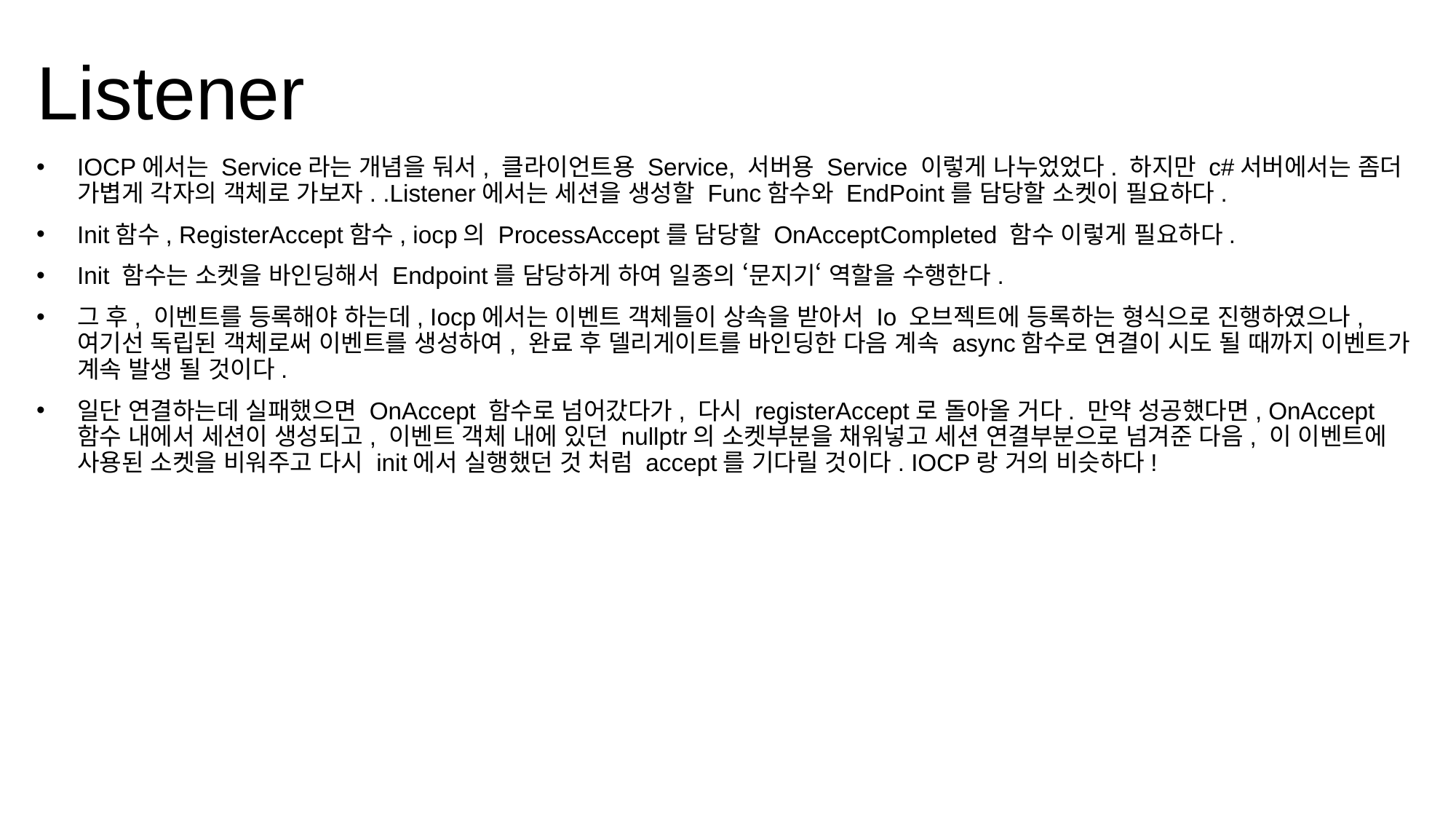

Listener
IOCP에서는 Service라는 개념을 둬서, 클라이언트용 Service, 서버용 Service 이렇게 나누었었다. 하지만 c#서버에서는 좀더 가볍게 각자의 객체로 가보자. .Listener에서는 세션을 생성할 Func함수와 EndPoint를 담당할 소켓이 필요하다.
Init함수, RegisterAccept함수, iocp의 ProcessAccept를 담당할 OnAcceptCompleted 함수 이렇게 필요하다.
Init 함수는 소켓을 바인딩해서 Endpoint를 담당하게 하여 일종의 ‘문지기‘ 역할을 수행한다.
그 후, 이벤트를 등록해야 하는데, Iocp에서는 이벤트 객체들이 상속을 받아서 Io 오브젝트에 등록하는 형식으로 진행하였으나, 여기선 독립된 객체로써 이벤트를 생성하여, 완료 후 델리게이트를 바인딩한 다음 계속 async함수로 연결이 시도 될 때까지 이벤트가 계속 발생 될 것이다.
일단 연결하는데 실패했으면 OnAccept 함수로 넘어갔다가, 다시 registerAccept로 돌아올 거다. 만약 성공했다면, OnAccept함수 내에서 세션이 생성되고, 이벤트 객체 내에 있던 nullptr의 소켓부분을 채워넣고 세션 연결부분으로 넘겨준 다음, 이 이벤트에 사용된 소켓을 비워주고 다시 init에서 실행했던 것 처럼 accept를 기다릴 것이다. IOCP랑 거의 비슷하다!